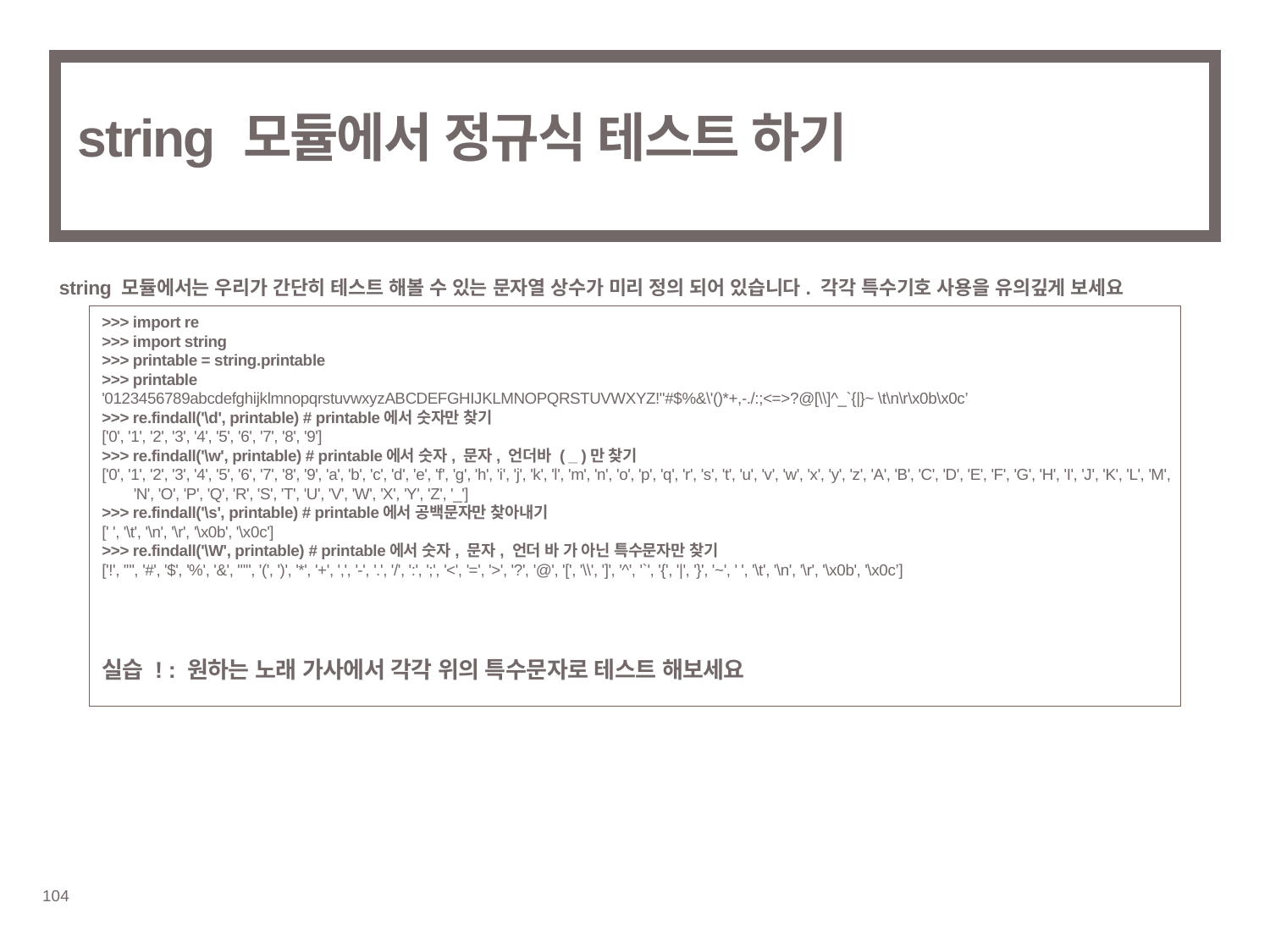

# string 모듈에서 정규식 테스트 하기
string 모듈에서는 우리가 간단히 테스트 해볼 수 있는 문자열 상수가 미리 정의 되어 있습니다. 각각 특수기호 사용을 유의깊게 보세요
>>> import re
>>> import string
>>> printable = string.printable
>>> printable
'0123456789abcdefghijklmnopqrstuvwxyzABCDEFGHIJKLMNOPQRSTUVWXYZ!"#$%&\'()*+,-./:;<=>?@[\\]^_`{|}~ \t\n\r\x0b\x0c’
>>> re.findall('\d', printable) # printable에서 숫자만 찾기
['0', '1', '2', '3', '4', '5', '6', '7', '8', '9']
>>> re.findall('\w', printable) # printable에서 숫자, 문자, 언더바 ( _ )만 찾기
['0', '1', '2', '3', '4', '5', '6', '7', '8', '9', 'a', 'b', 'c', 'd', 'e', 'f', 'g', 'h', 'i', 'j', 'k', 'l', 'm', 'n', 'o', 'p', 'q', 'r', 's', 't', 'u', 'v', 'w', 'x', 'y', 'z', 'A', 'B', 'C', 'D', 'E', 'F', 'G', 'H', 'I', 'J', 'K', 'L', 'M', 'N', 'O', 'P', 'Q', 'R', 'S', 'T', 'U', 'V', 'W', 'X', 'Y', 'Z', '_']
>>> re.findall('\s', printable) # printable에서 공백문자만 찾아내기
[' ', '\t', '\n', '\r', '\x0b', '\x0c']
>>> re.findall('\W', printable) # printable에서 숫자, 문자, 언더 바 가 아닌 특수문자만 찾기
['!', '"', '#', '$', '%', '&', "'", '(', ')', '*', '+', ',', '-', '.', '/', ':', ';', '<', '=', '>', '?', '@', '[', '\\', ']', '^', '`', '{', '|', '}', '~', ' ', '\t', '\n', '\r', '\x0b', '\x0c’]

실습 ! : 원하는 노래 가사에서 각각 위의 특수문자로 테스트 해보세요